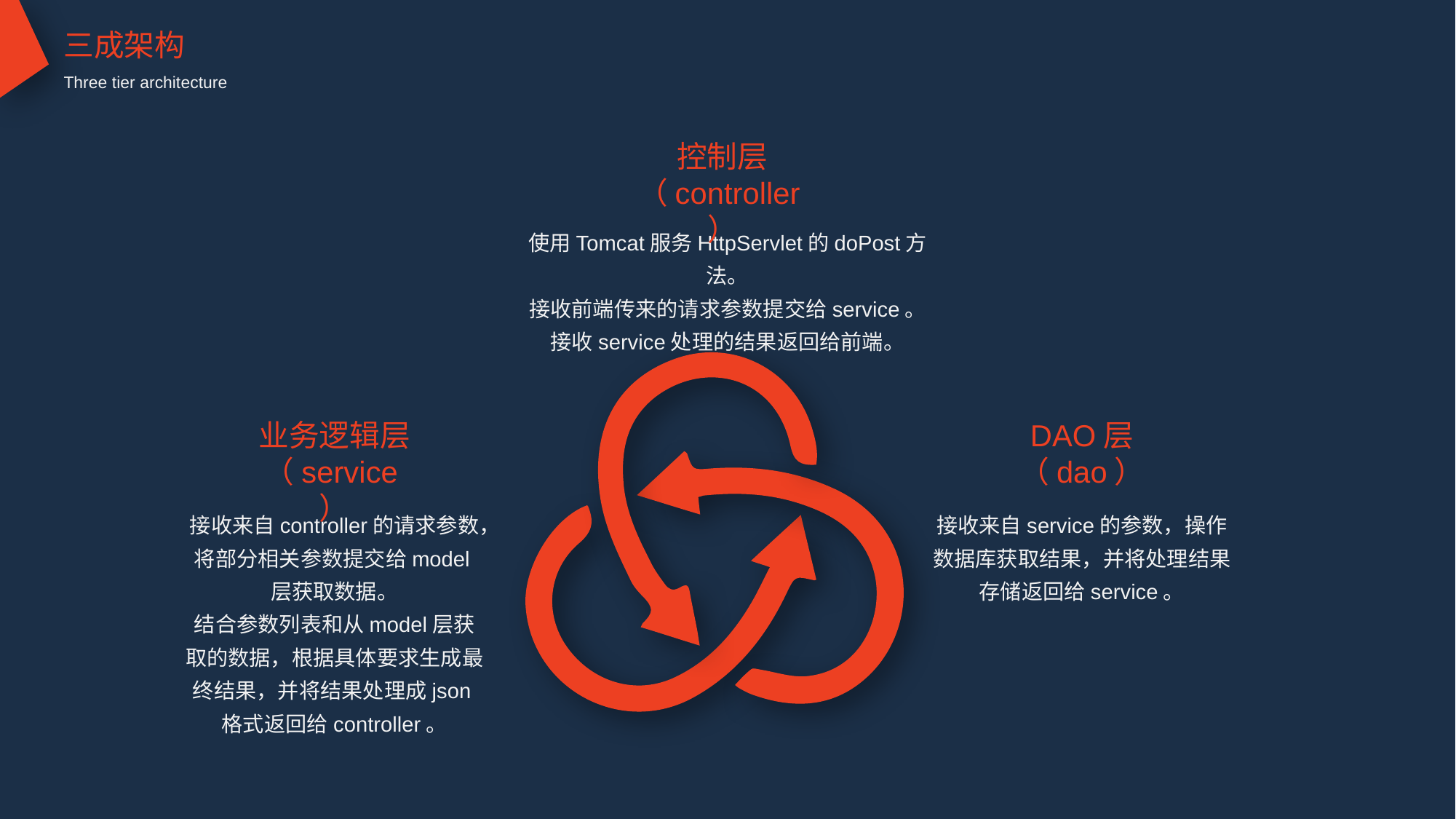

三成架构
Three tier architecture

控制层（controller）
使用Tomcat服务HttpServlet的doPost方法。
接收前端传来的请求参数提交给service。
接收service处理的结果返回给前端。

DAO层
（dao）
业务逻辑层
（service）

接收来自controller的请求参数，将部分相关参数提交给model层获取数据。
结合参数列表和从model层获取的数据，根据具体要求生成最终结果，并将结果处理成json格式返回给controller。
接收来自service的参数，操作数据库获取结果，并将处理结果存储返回给service。